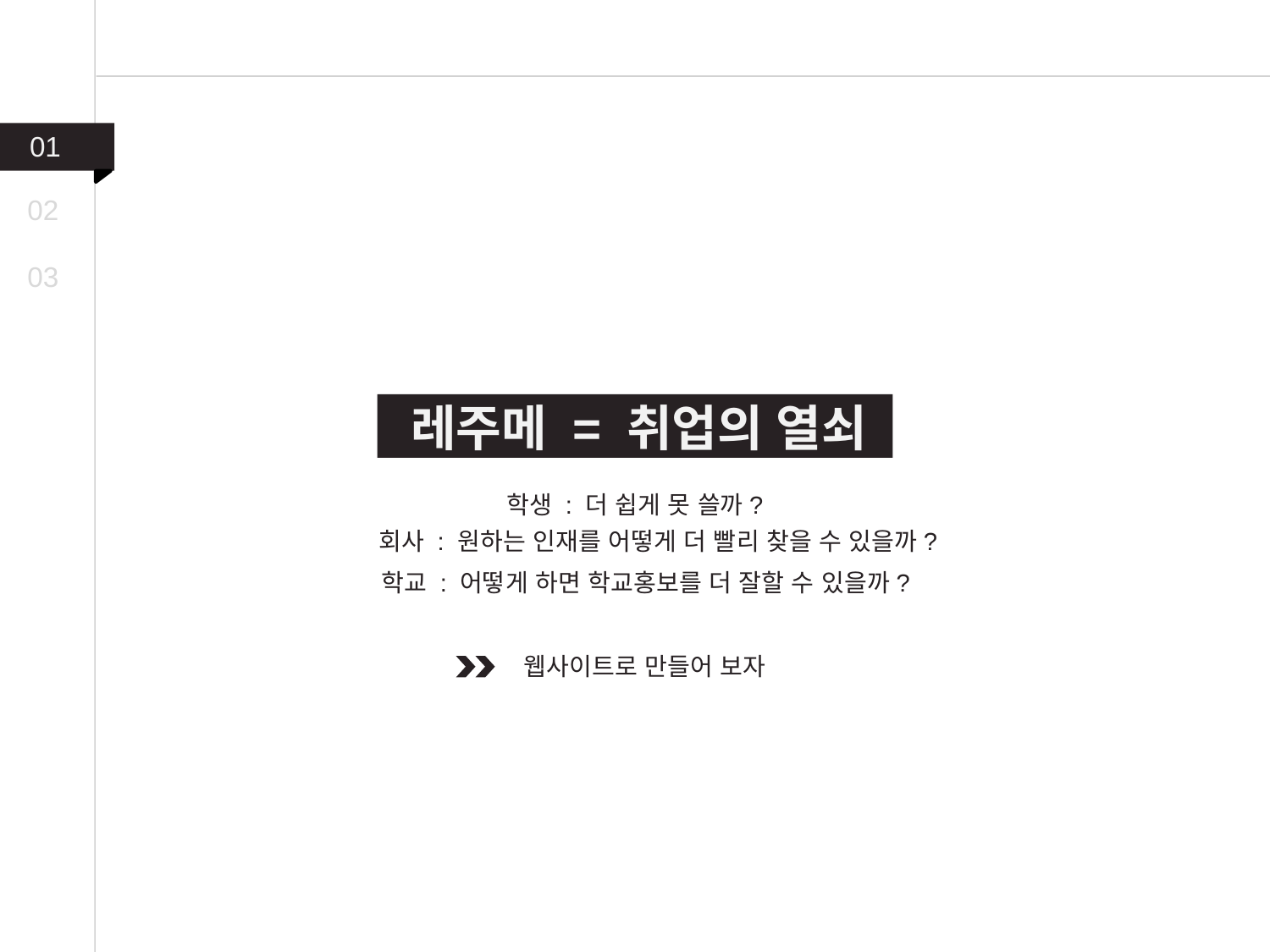

01

02
03
레주메 = 취업의 열쇠

학생 : 더 쉽게 못 쓸까?
회사 : 원하는 인재를 어떻게 더 빨리 찾을 수 있을까?
학교 : 어떻게 하면 학교홍보를 더 잘할 수 있을까?
웹사이트로 만들어 보자